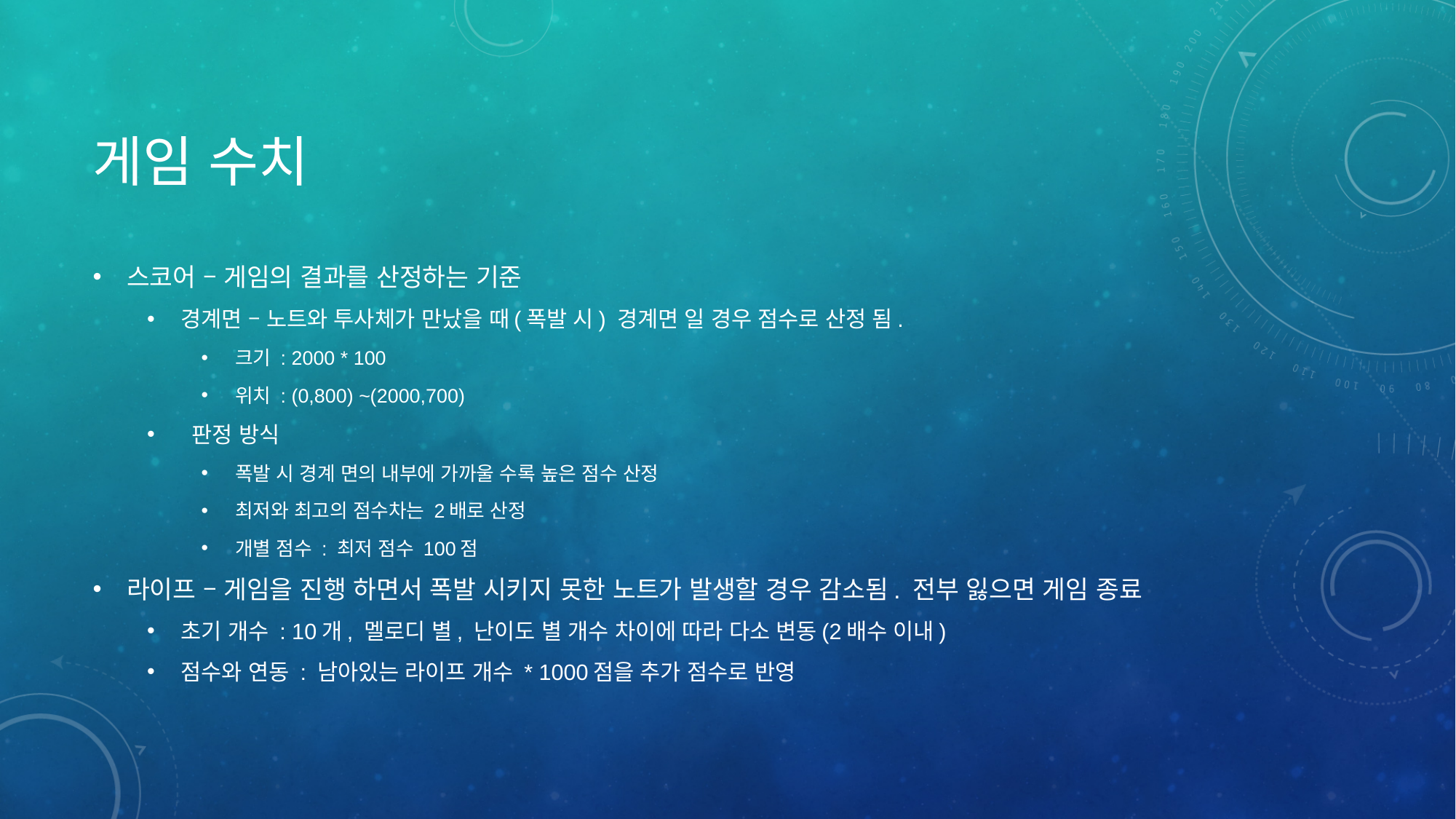

# 게임 수치
스코어 – 게임의 결과를 산정하는 기준
경계면 – 노트와 투사체가 만났을 때(폭발 시) 경계면 일 경우 점수로 산정 됨.
크기 : 2000 * 100
위치 : (0,800) ~(2000,700)
 판정 방식
폭발 시 경계 면의 내부에 가까울 수록 높은 점수 산정
최저와 최고의 점수차는 2배로 산정
개별 점수 : 최저 점수 100점
라이프 – 게임을 진행 하면서 폭발 시키지 못한 노트가 발생할 경우 감소됨. 전부 잃으면 게임 종료
초기 개수 : 10개, 멜로디 별, 난이도 별 개수 차이에 따라 다소 변동(2배수 이내)
점수와 연동 : 남아있는 라이프 개수 * 1000점을 추가 점수로 반영